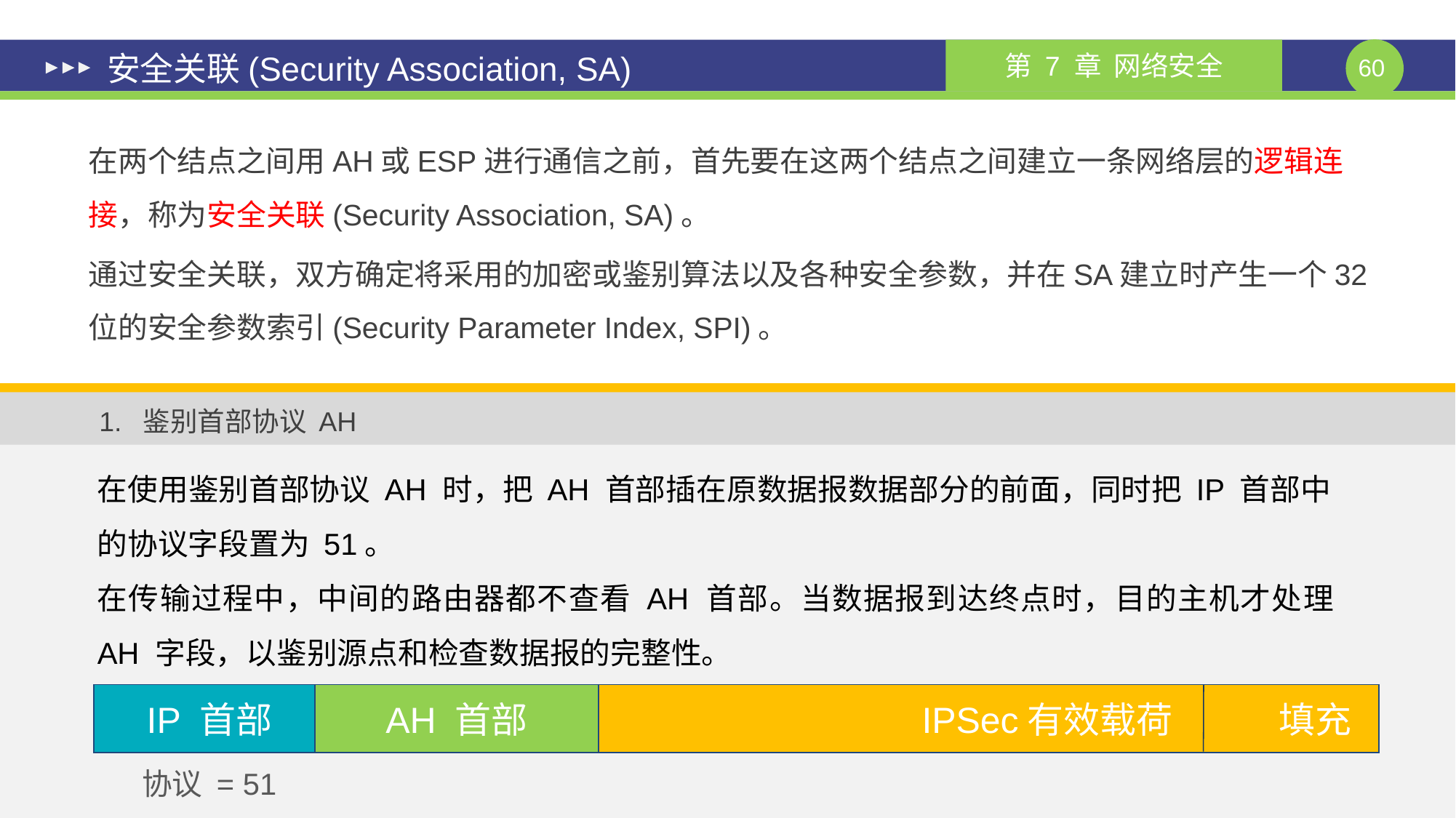

# 安全关联(Security Association, SA)
在两个结点之间用AH或ESP进行通信之前，首先要在这两个结点之间建立一条网络层的逻辑连接，称为安全关联(Security Association, SA)。
通过安全关联，双方确定将采用的加密或鉴别算法以及各种安全参数，并在SA建立时产生一个32位的安全参数索引(Security Parameter Index, SPI)。

1.  鉴别首部协议 AH

在使用鉴别首部协议 AH 时，把 AH 首部插在原数据报数据部分的前面，同时把 IP 首部中的协议字段置为 51。
在传输过程中，中间的路由器都不查看 AH 首部。当数据报到达终点时，目的主机才处理 AH 字段，以鉴别源点和检查数据报的完整性。
IP 首部
AH 首部
IPSec有效载荷             填充
协议 = 51
课件制作人：谢钧  谢希仁